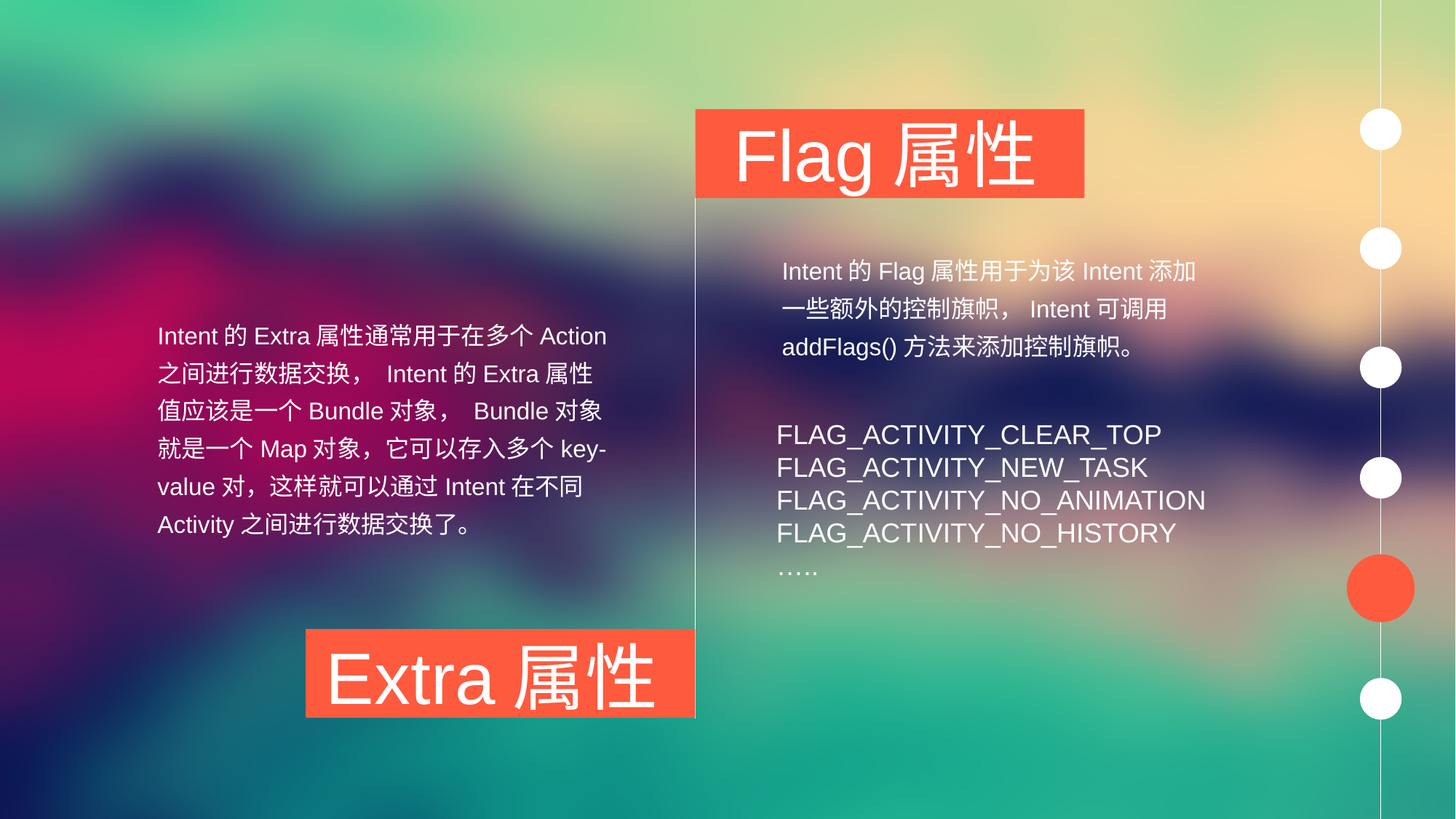

Flag属性

Intent的Flag属性用于为该Intent添加一些额外的控制旗帜，Intent可调用addFlags()方法来添加控制旗帜。
Intent的Extra属性通常用于在多个Action之间进行数据交换， Intent的Extra属性值应该是一个Bundle对象， Bundle对象就是一个Map对象，它可以存入多个key-value对，这样就可以通过Intent在不同Activity之间进行数据交换了。

FLAG_ACTIVITY_CLEAR_TOP
FLAG_ACTIVITY_NEW_TASK
FLAG_ACTIVITY_NO_ANIMATION
FLAG_ACTIVITY_NO_HISTORY
…..

Extra属性